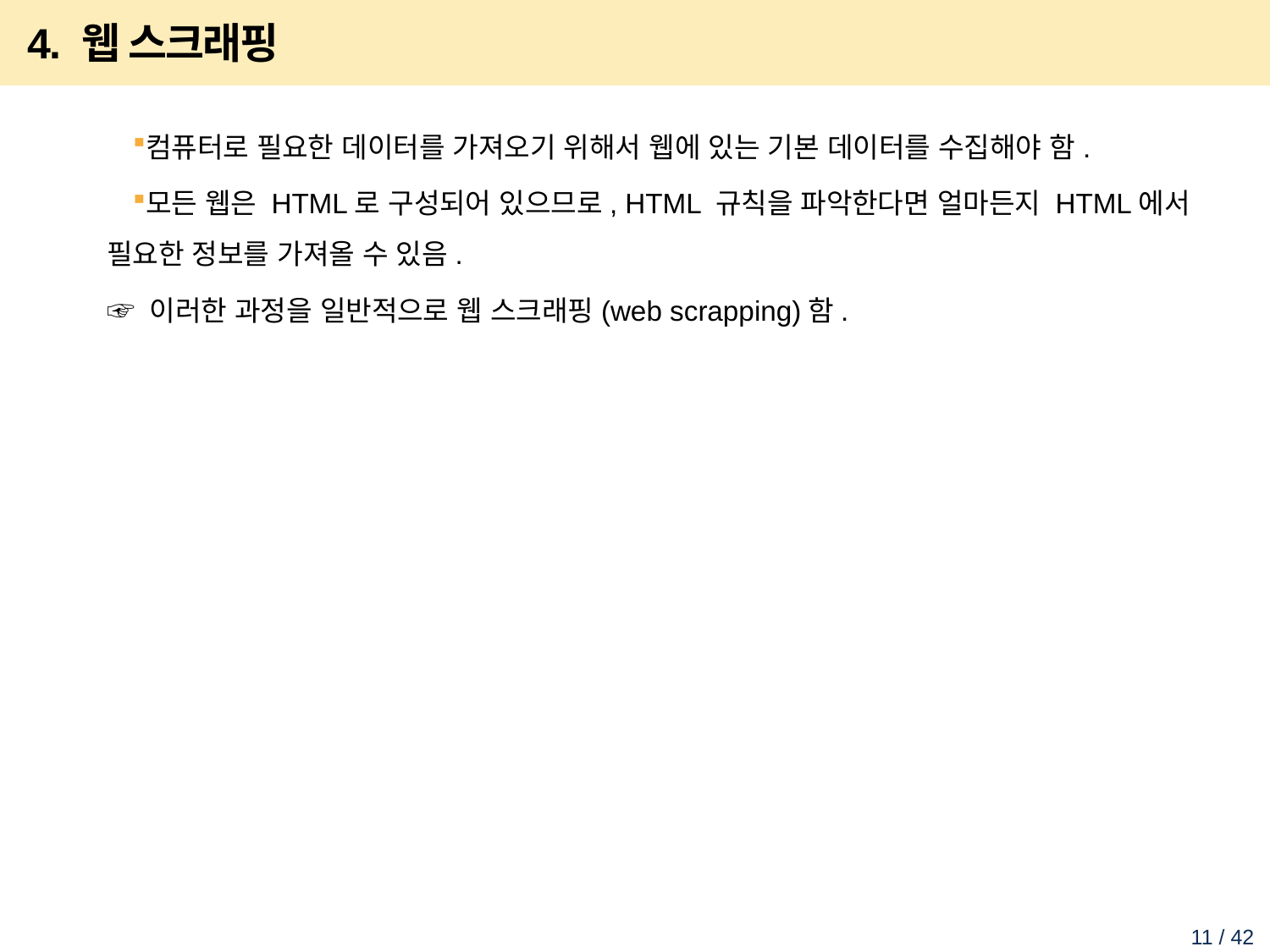

# 4. 웹 스크래핑

컴퓨터로 필요한 데이터를 가져오기 위해서 웹에 있는 기본 데이터를 수집해야 함.
모든 웹은 HTML로 구성되어 있으므로, HTML 규칙을 파악한다면 얼마든지 HTML에서 필요한 정보를 가져올 수 있음.
☞ 이러한 과정을 일반적으로 웹 스크래핑(web scrapping)함.